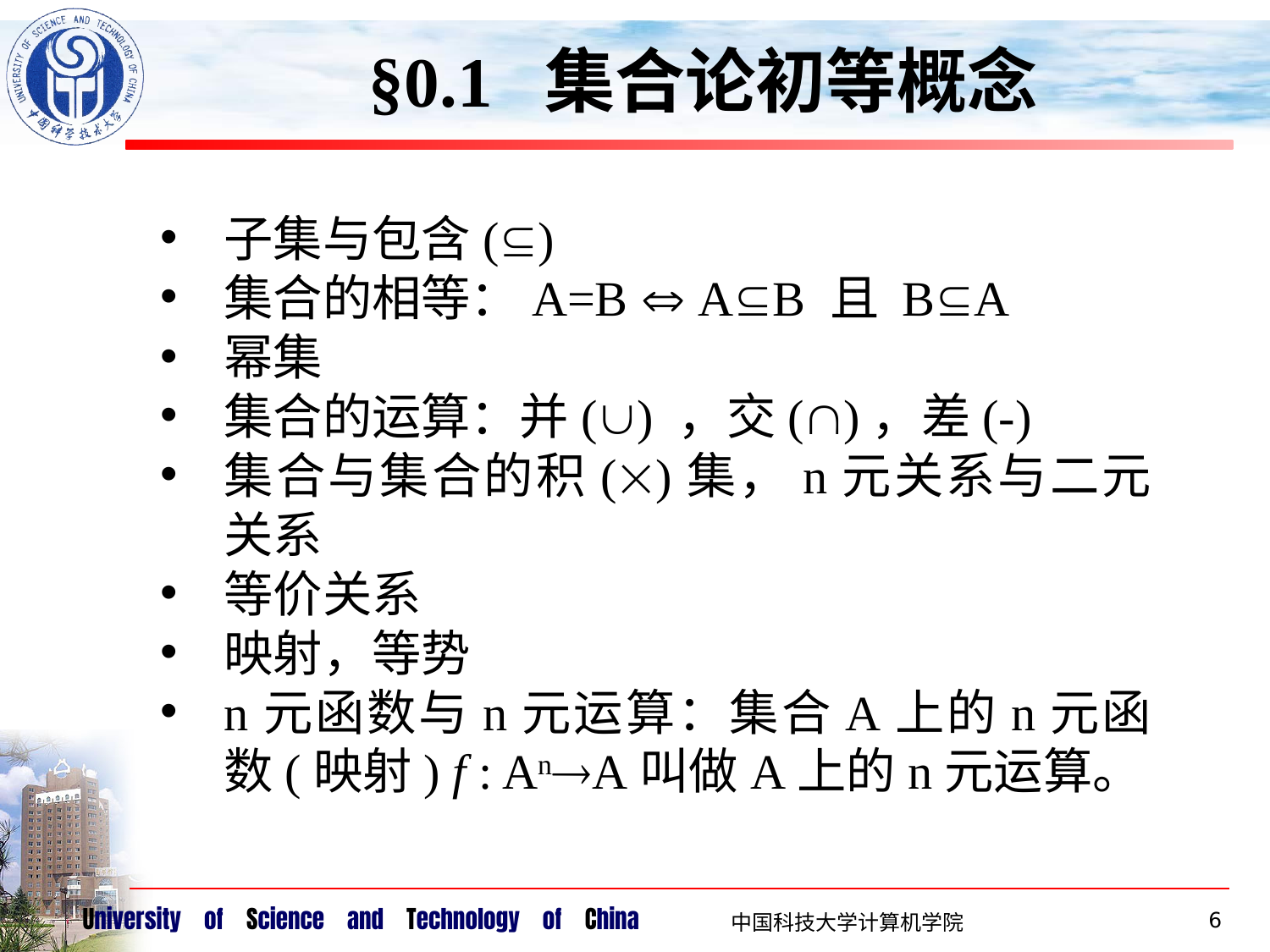

#
§0.1  集合论初等概念
子集与包含(⊆)
集合的相等：A=B ⇔ A⊆B 且 B⊆A
幂集
集合的运算：并(∪) ，交(∩)，差(-)
集合与集合的积(×)集，n元关系与二元关系
等价关系
映射，等势
n元函数与n元运算：集合A上的n元函数(映射) f : An→A叫做A上的n元运算。